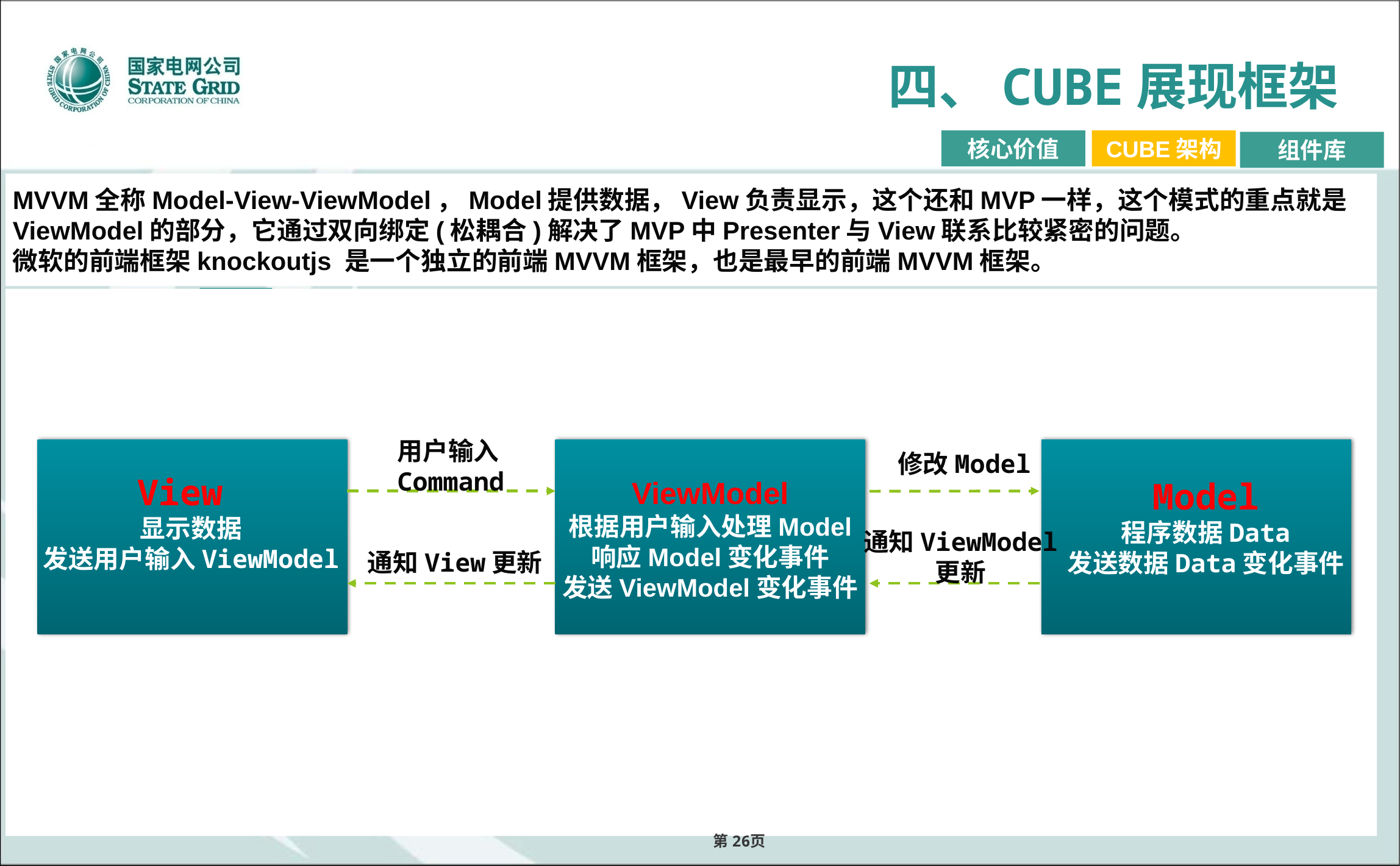

四、CUBE展现框架
核心价值
CUBE架构
组件库
MVVM全称Model-View-ViewModel，Model提供数据，View负责显示，这个还和MVP一样，这个模式的重点就是ViewModel的部分，它通过双向绑定(松耦合)解决了MVP中Presenter与View联系比较紧密的问题。
微软的前端框架knockoutjs 是一个独立的前端MVVM框架，也是最早的前端MVVM框架。

用户输入
Command

修改Model
View
显示数据
发送用户输入ViewModel
ViewModel
根据用户输入处理Model
响应Model变化事件
发送ViewModel变化事件
Model
程序数据Data
发送数据Data变化事件
通知ViewModel
更新
通知View更新
第26页